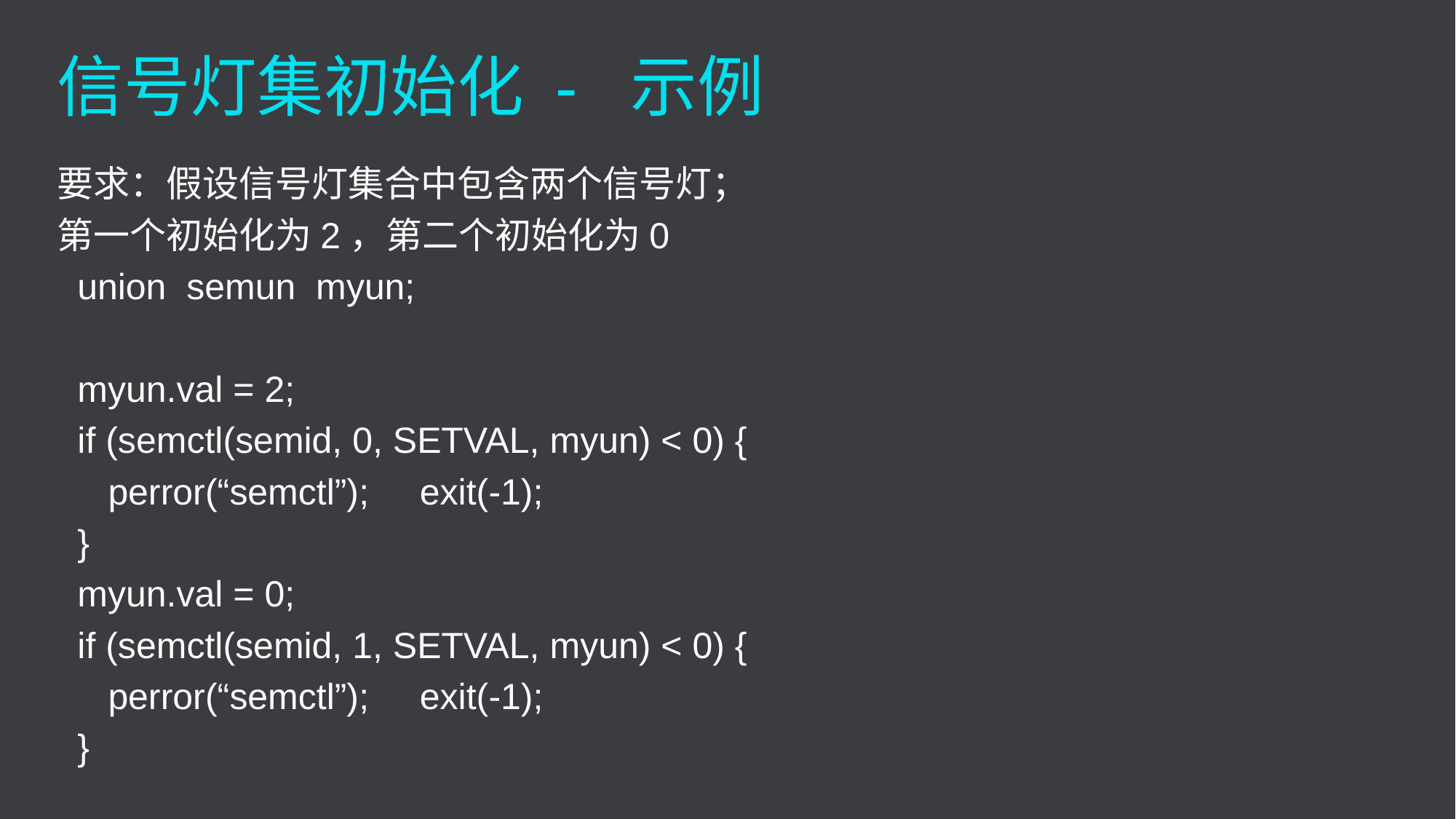

信号灯集初始化 -  示例
要求：假设信号灯集合中包含两个信号灯；
第一个初始化为2，第二个初始化为0
  union  semun  myun;

  myun.val = 2;
  if (semctl(semid, 0, SETVAL, myun) < 0) {
     perror(“semctl”);     exit(-1);
  }
  myun.val = 0;
  if (semctl(semid, 1, SETVAL, myun) < 0) {
     perror(“semctl”);     exit(-1);
  }